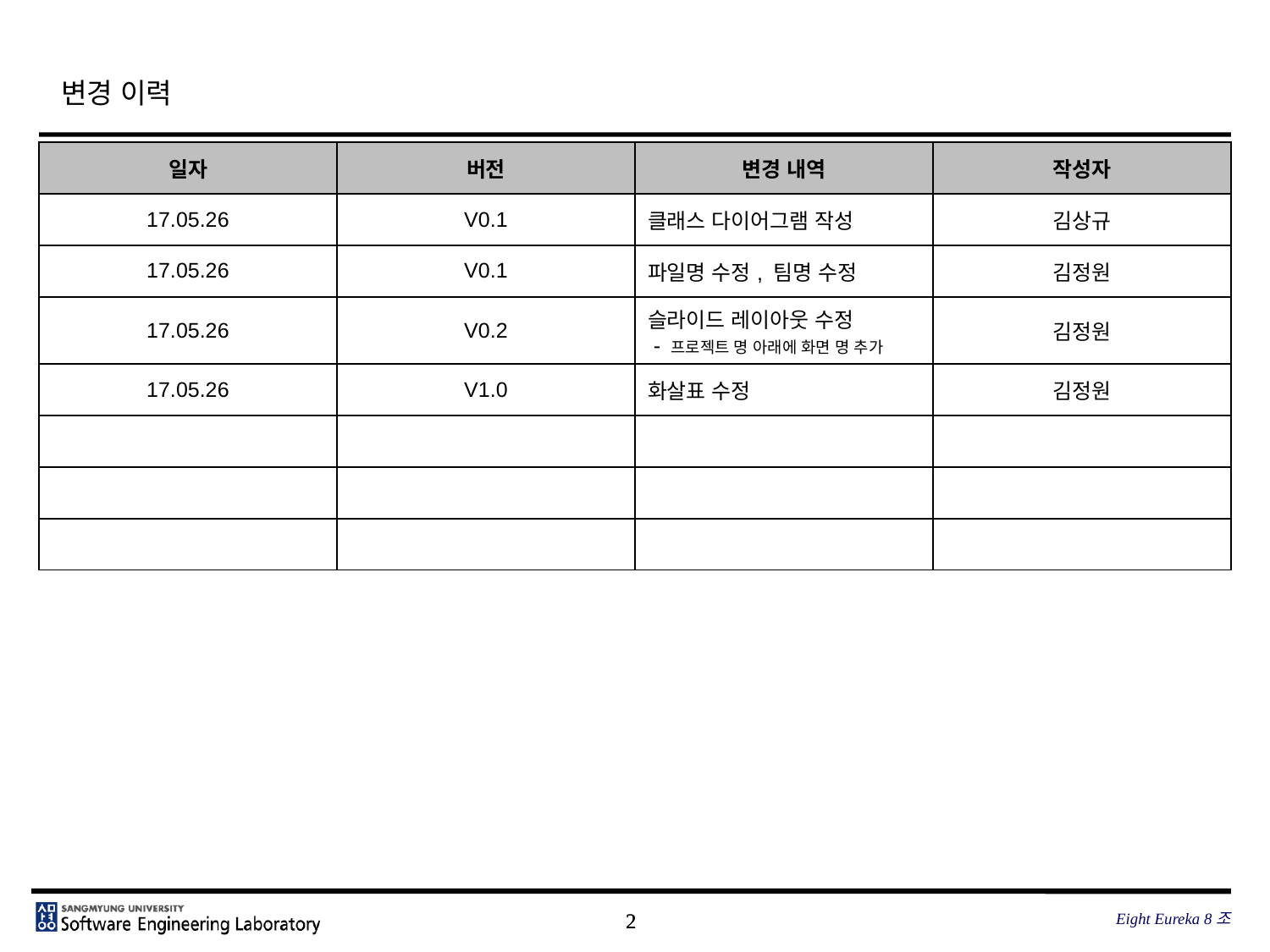

# 변경 이력
| 일자 | 버전 | 변경 내역 | 작성자 |
| --- | --- | --- | --- |
| 17.05.26 | V0.1 | 클래스 다이어그램 작성 | 김상규 |
| 17.05.26 | V0.1 | 파일명 수정, 팀명 수정 | 김정원 |
| 17.05.26 | V0.2 | 슬라이드 레이아웃 수정 - 프로젝트 명 아래에 화면 명 추가 | 김정원 |
| 17.05.26 | V1.0 | 화살표 수정 | 김정원 |
|  |  |  |  |
|  |  |  |  |
|  |  |  |  |
Eight Eureka 8조